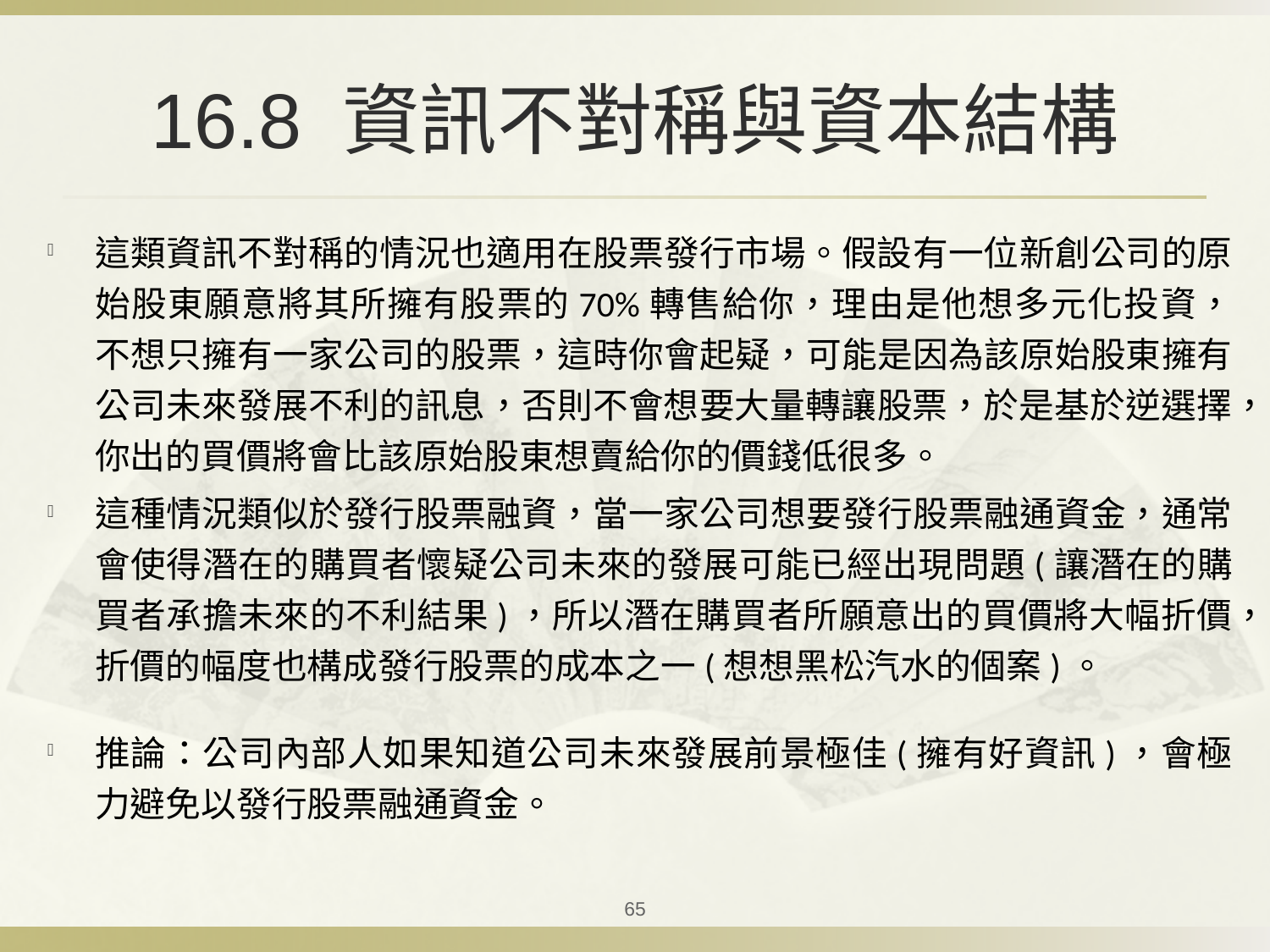

# 16.8 資訊不對稱與資本結構
這類資訊不對稱的情況也適用在股票發行市場。假設有一位新創公司的原始股東願意將其所擁有股票的70%轉售給你，理由是他想多元化投資，不想只擁有一家公司的股票，這時你會起疑，可能是因為該原始股東擁有公司未來發展不利的訊息，否則不會想要大量轉讓股票，於是基於逆選擇，你出的買價將會比該原始股東想賣給你的價錢低很多。
這種情況類似於發行股票融資，當一家公司想要發行股票融通資金，通常會使得潛在的購買者懷疑公司未來的發展可能已經出現問題(讓潛在的購買者承擔未來的不利結果)，所以潛在購買者所願意出的買價將大幅折價，折價的幅度也構成發行股票的成本之一(想想黑松汽水的個案)。

推論：公司內部人如果知道公司未來發展前景極佳(擁有好資訊)，會極力避免以發行股票融通資金。
65